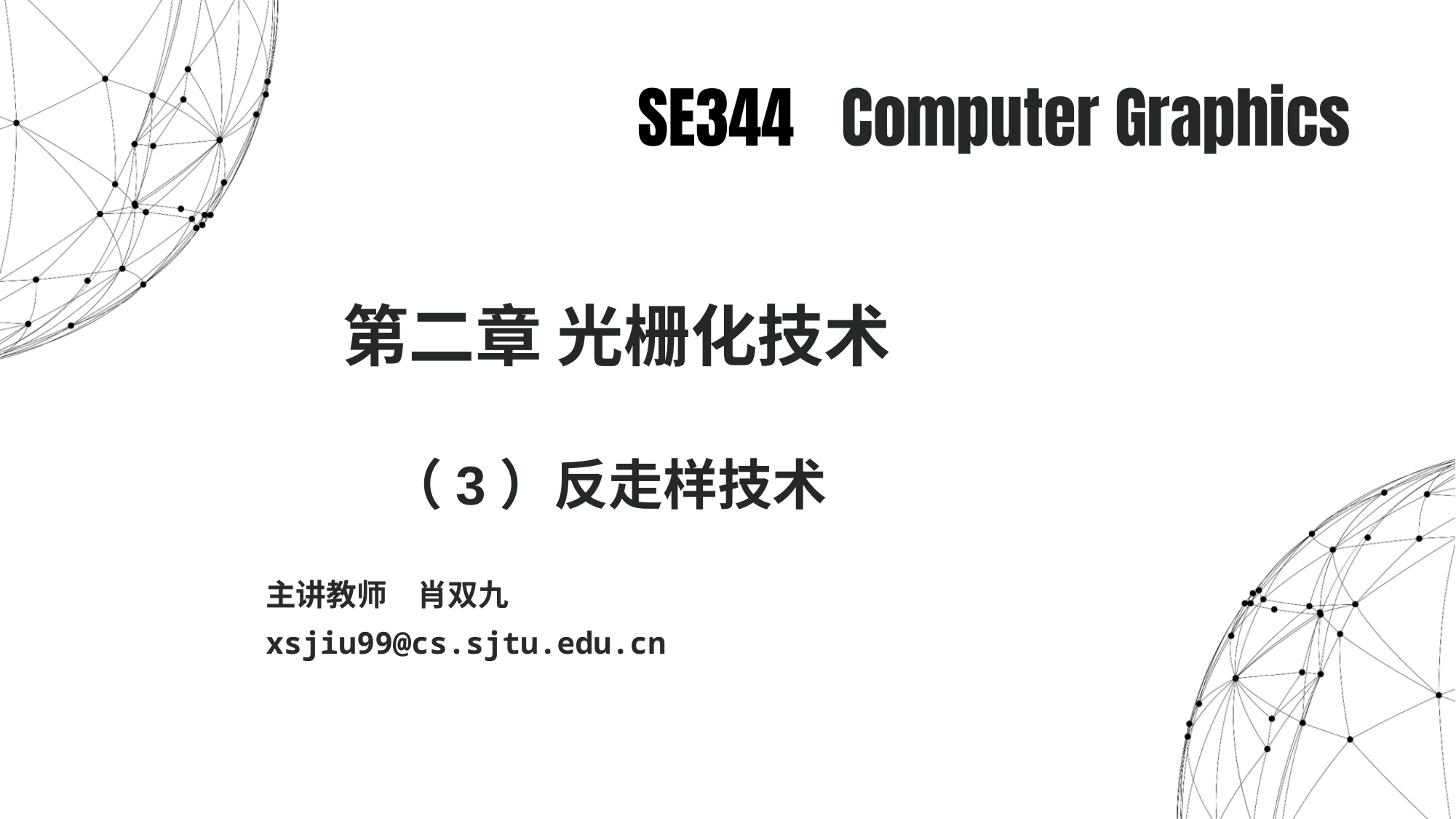

SE344   Computer Graphics
    第二章 光栅化技术

          （3）反走样技术

主讲教师　肖双九
xsjiu99@cs.sjtu.edu.cn